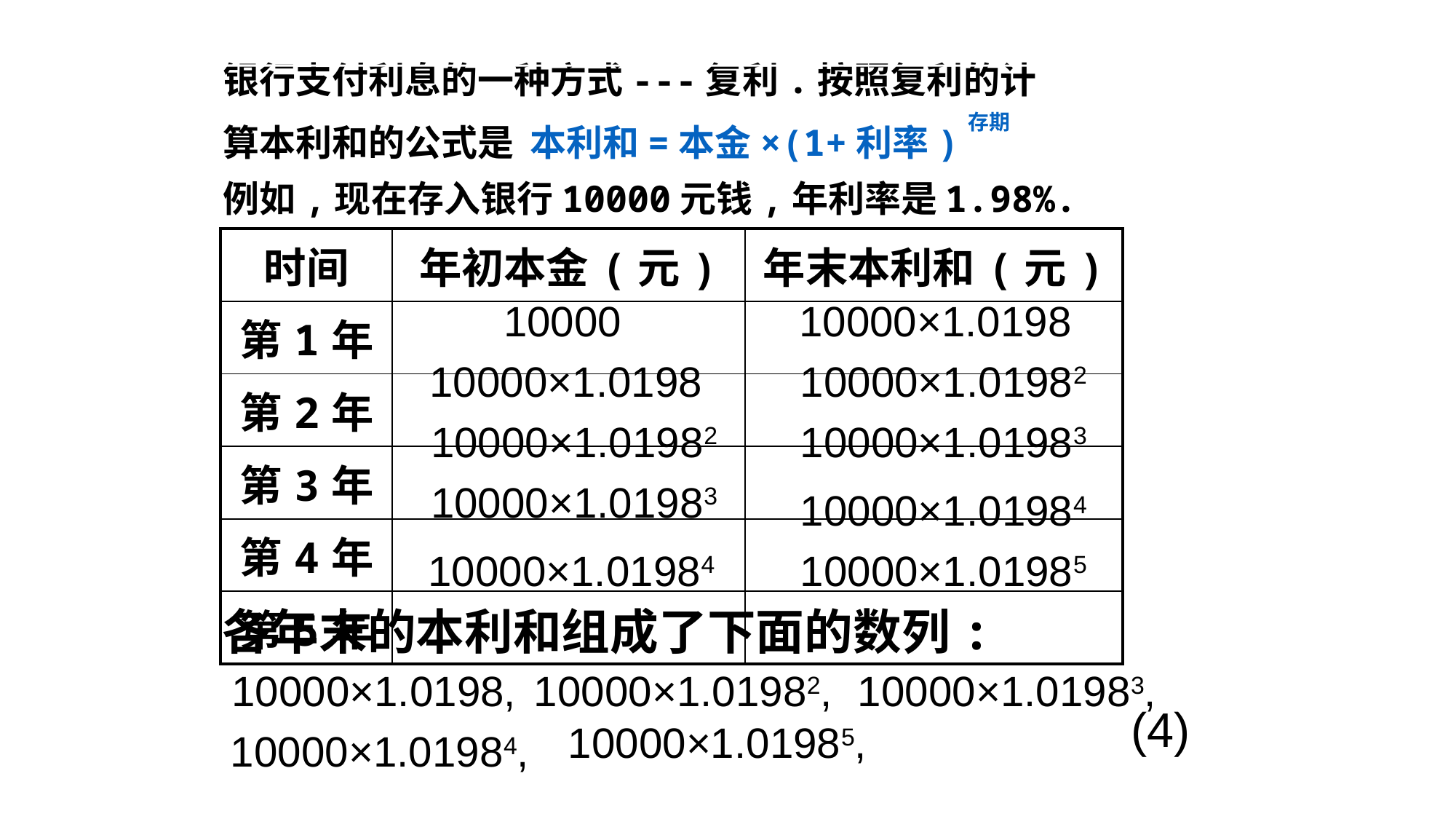

等比数列
银行支付利息的一种方式---复利.按照复利的计
算本利和的公式是  本利和=本金×(1+利率)存期
例如,现在存入银行10000元钱,年利率是1.98%.

| 时间 | 年初本金(元) | 年末本利和(元) |
| --- | --- | --- |
| 第1年 |  |  |
| 第2年 |  |  |
| 第3年 |  |  |
| 第4年 |  |  |
| 第5年 |  |  |
10000
10000×1.0198
10000×1.0198
10000×1.01982
10000×1.01982
10000×1.01983
10000×1.01983
10000×1.01984
10000×1.01984
10000×1.01985
各年末的本利和组成了下面的数列:
10000×1.0198,
10000×1.01982,
10000×1.01983,
(4)
10000×1.01985,
10000×1.01984,